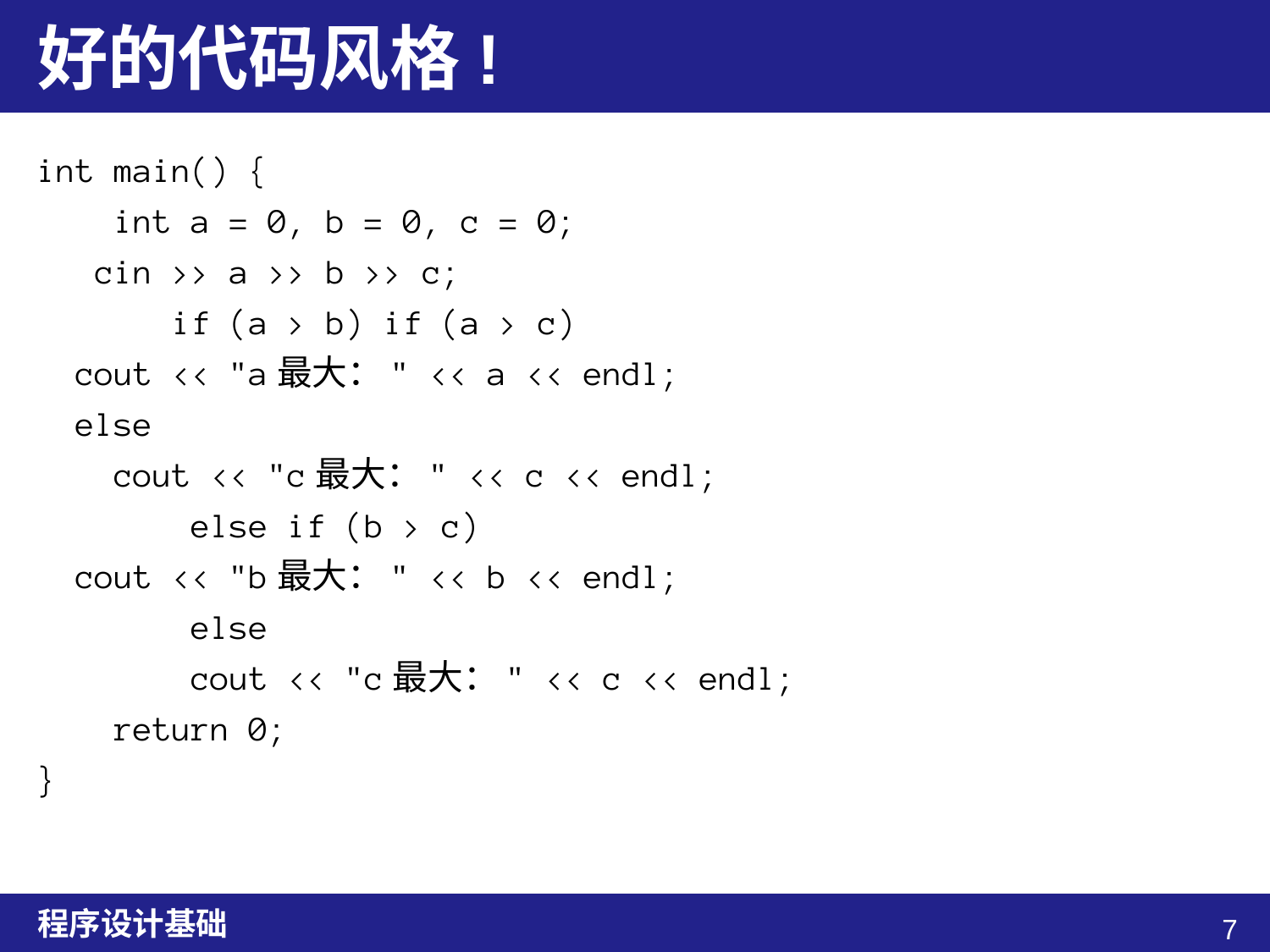

# 好的代码风格!
int main() {
    int a = 0, b = 0, c = 0;
   cin >> a >> b >> c;
       if (a > b) if (a > c)
  cout << "a最大：" << a << endl;
  else
    cout << "c最大：" << c << endl;
        else if (b > c)
  cout << "b最大：" << b << endl;
        else
        cout << "c最大：" << c << endl;
    return 0;
}